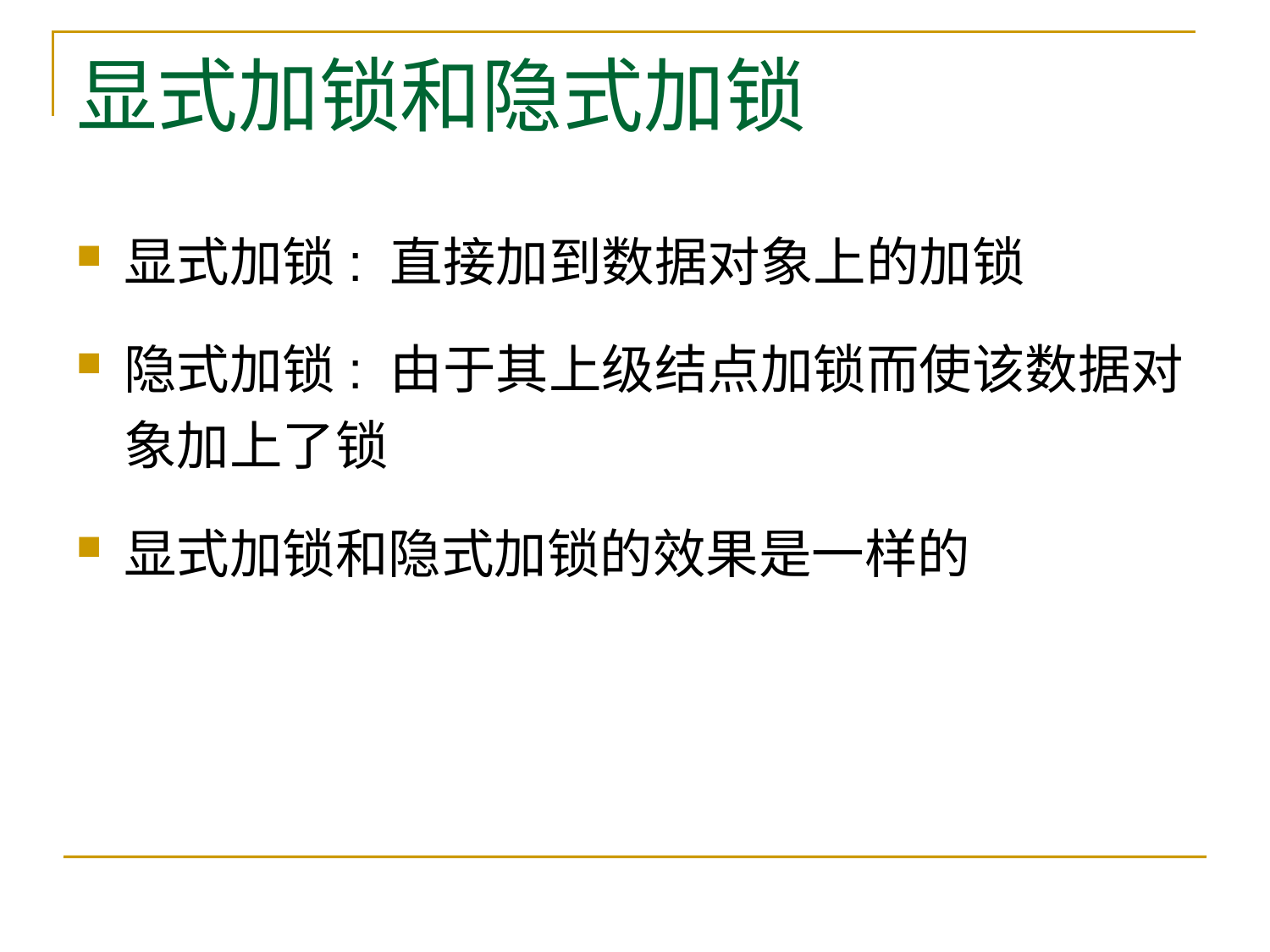

# 显式加锁和隐式加锁
显式加锁: 直接加到数据对象上的加锁
隐式加锁: 由于其上级结点加锁而使该数据对象加上了锁
显式加锁和隐式加锁的效果是一样的